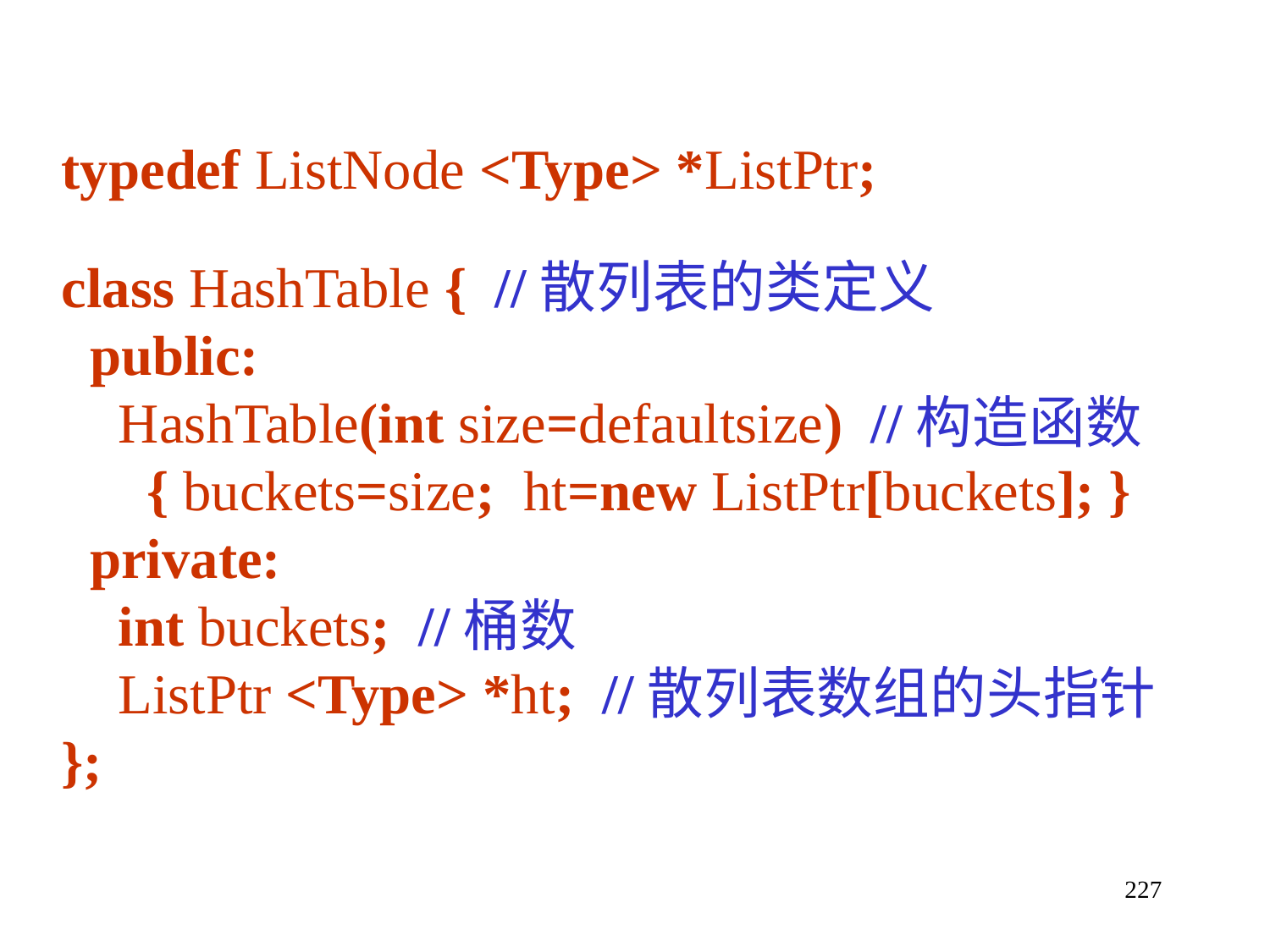

typedef ListNode <Type> *ListPtr;

class HashTable {  //散列表的类定义
  public:
    HashTable(int size=defaultsize)  //构造函数
      { buckets=size;  ht=new ListPtr[buckets]; }
  private:
    int buckets;  //桶数
    ListPtr <Type> *ht;  //散列表数组的头指针
};
227